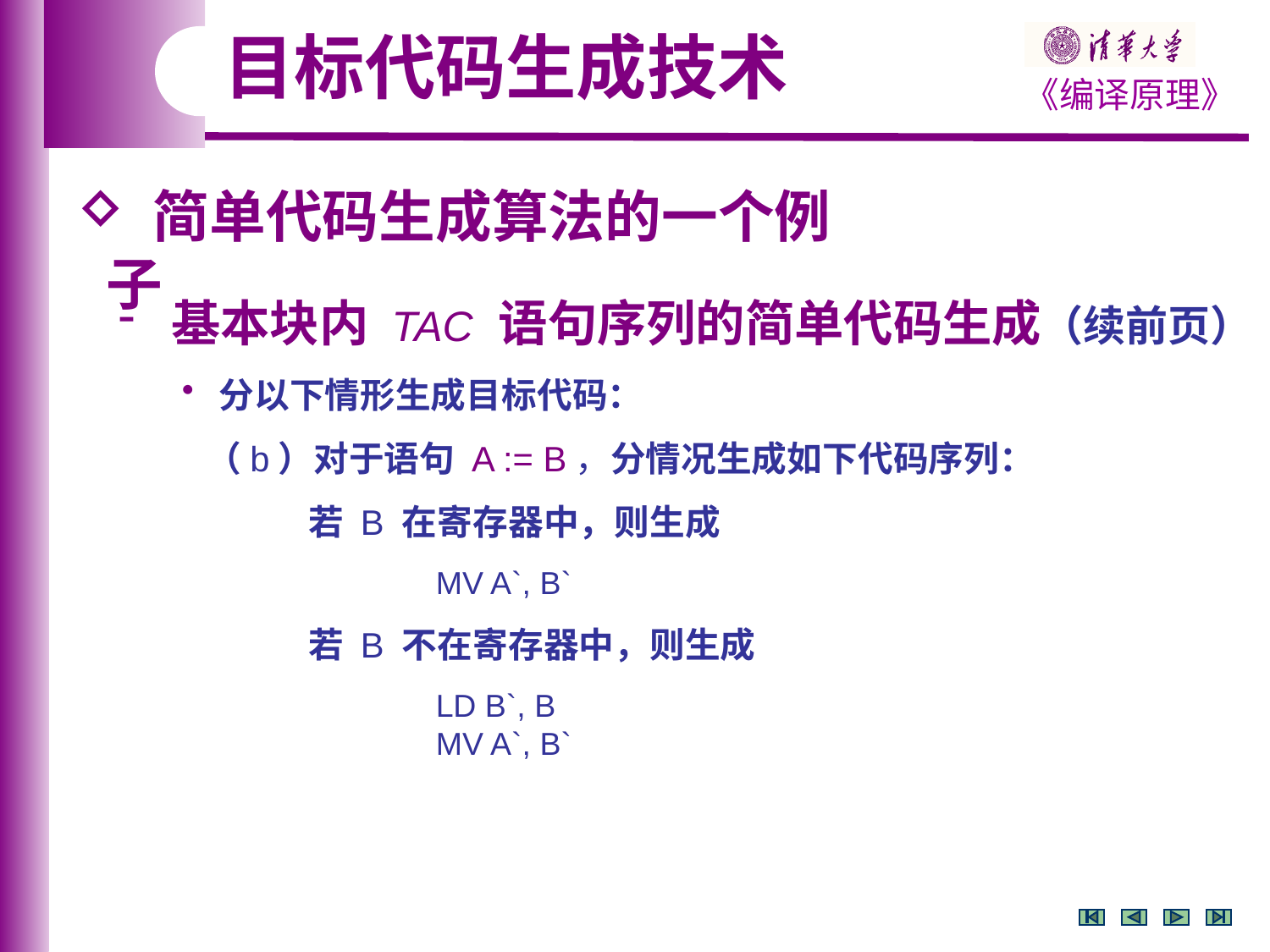

目标代码生成技术
 简单代码生成算法的一个例子
 基本块内 TAC 语句序列的简单代码生成（续前页）

  分以下情形生成目标代码：

  （b）对于语句 A := B，分情况生成如下代码序列：

若 B 在寄存器中，则生成

	MV A`, B`

若 B 不在寄存器中，则生成

	LD B`, B
	MV A`, B`